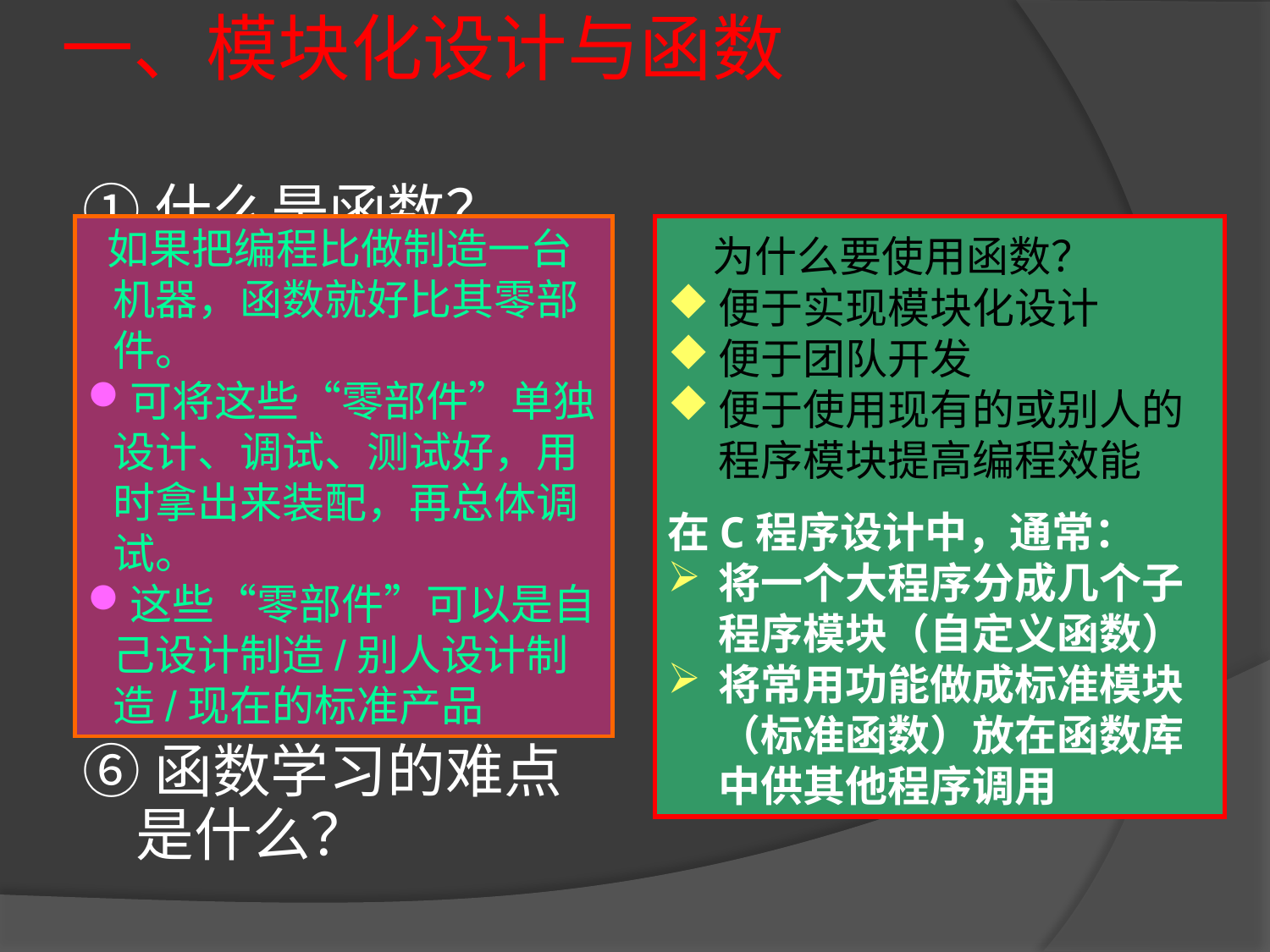

# 一、模块化设计与函数
①什么是函数？
②为什么要使用函数？
③函数有哪些类型？
④如何自己定义一个函数？
⑤如何调用一个函数？
⑥函数学习的难点是什么？
 如果把编程比做制造一台机器，函数就好比其零部件。
可将这些“零部件”单独设计、调试、测试好，用时拿出来装配，再总体调试。
这些“零部件”可以是自己设计制造/别人设计制造/现在的标准产品
   为什么要使用函数？
便于实现模块化设计
便于团队开发
便于使用现有的或别人的程序模块提高编程效能
在C程序设计中，通常：
将一个大程序分成几个子程序模块（自定义函数）
将常用功能做成标准模块（标准函数）放在函数库中供其他程序调用